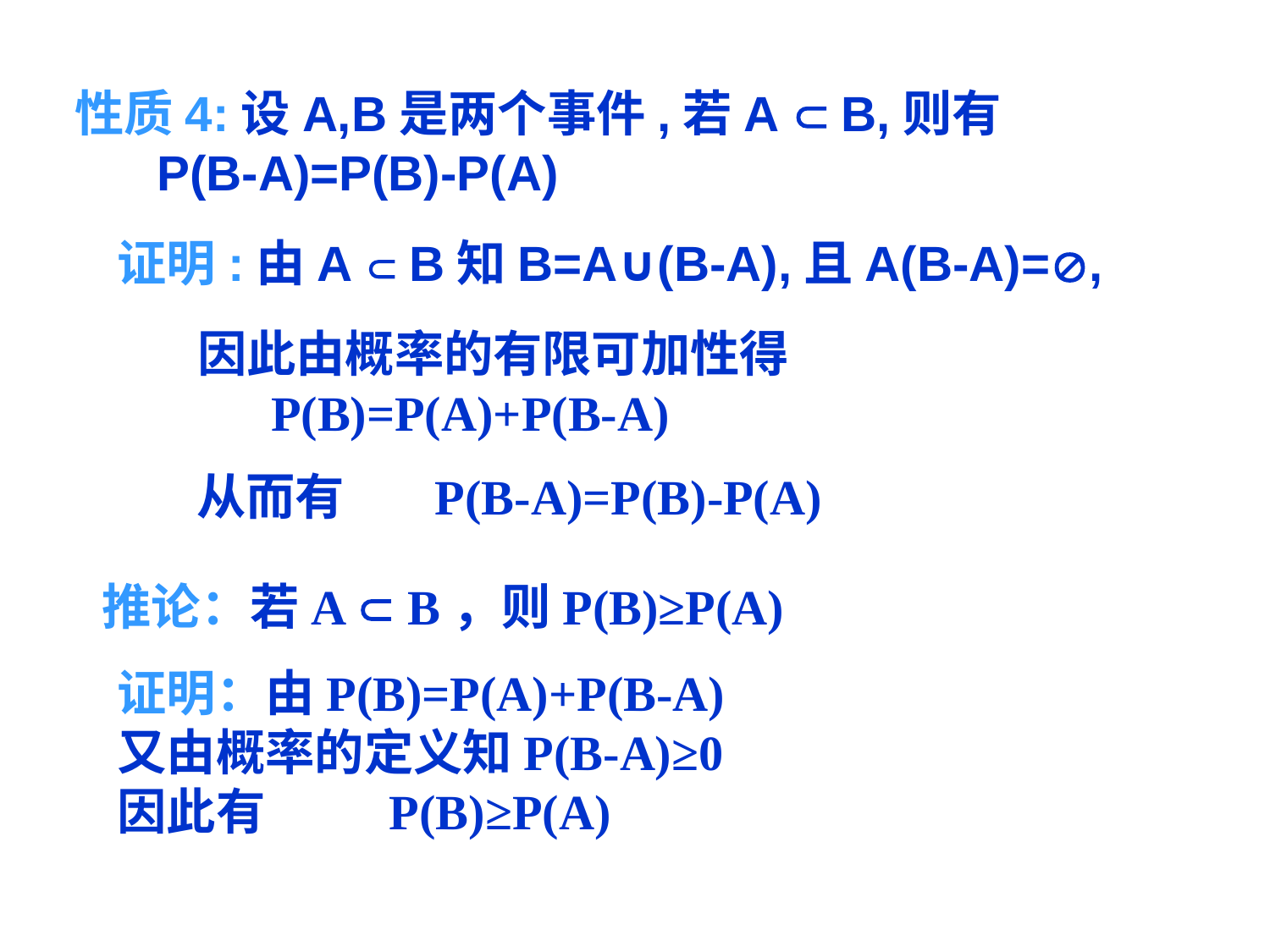

性质4:设A,B是两个事件,若A ⊂ B,则有
      P(B-A)=P(B)-P(A)
证明:由A ⊂ B知B=A∪(B-A),且A(B-A)=∅,
因此由概率的有限可加性得
      P(B)=P(A)+P(B-A)
从而有       P(B-A)=P(B)-P(A)
推论：若A ⊂ B，则P(B)≥P(A)
证明：由P(B)=P(A)+P(B-A)
又由概率的定义知P(B-A)≥0
因此有          P(B)≥P(A)